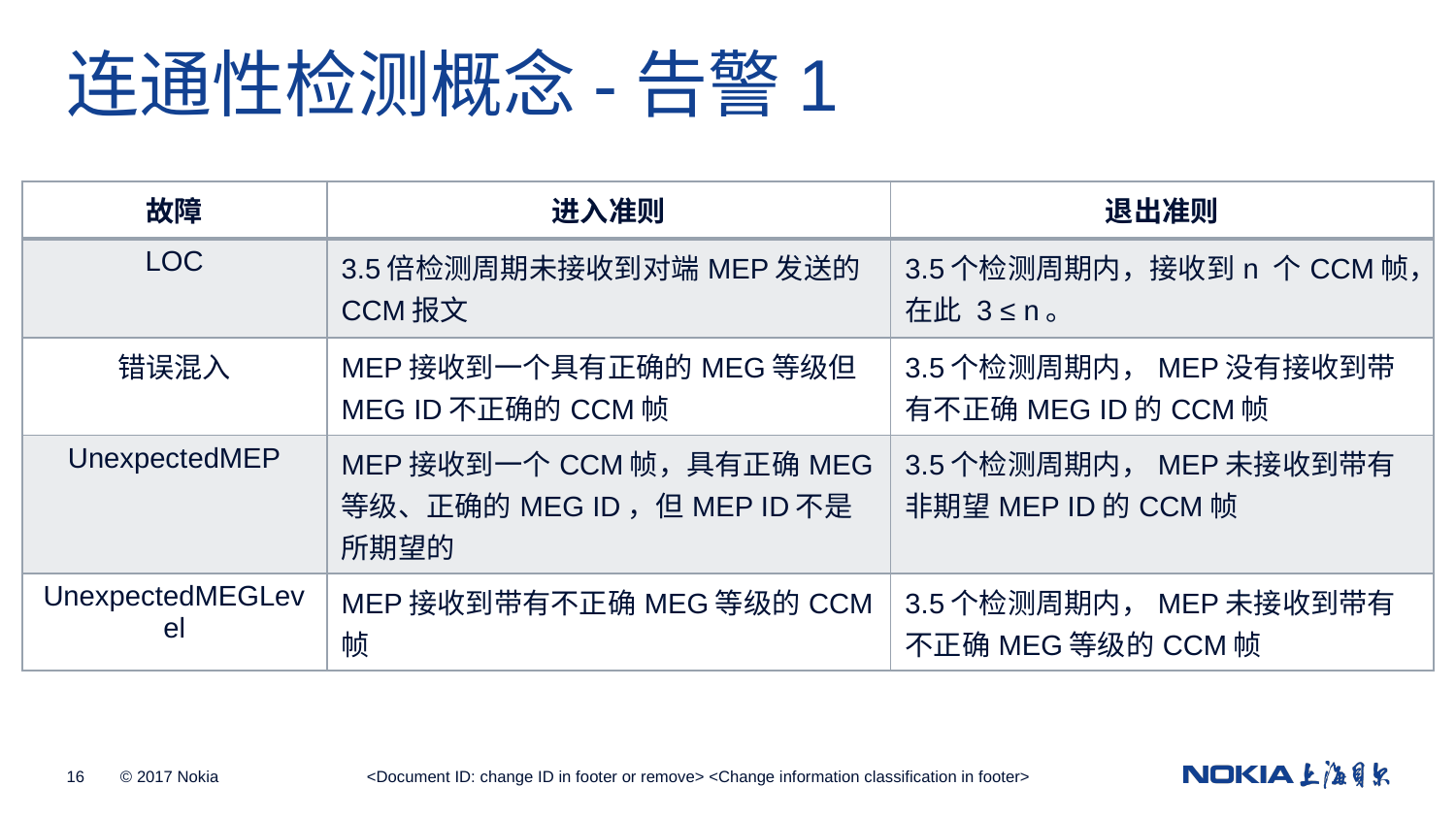

连通性检测概念-告警1
| 故障 | 进入准则 | 退出准则 |
| --- | --- | --- |
| LOC | 3.5倍检测周期未接收到对端MEP发送的CCM报文 | 3.5个检测周期内，接收到n 个CCM帧，在此 3 ≤ n。 |
| 错误混入 | MEP接收到一个具有正确的MEG等级但MEG ID不正确的CCM帧 | 3.5个检测周期内，MEP没有接收到带有不正确MEG ID的CCM帧 |
| UnexpectedMEP | MEP接收到一个CCM帧，具有正确MEG等级、正确的MEG ID，但MEP ID不是所期望的 | 3.5个检测周期内，MEP未接收到带有非期望MEP ID的CCM帧 |
| UnexpectedMEGLevel | MEP接收到带有不正确MEG等级的CCM帧 | 3.5个检测周期内，MEP未接收到带有不正确MEG等级的CCM帧 |
<Document ID: change ID in footer or remove> <Change information classification in footer>